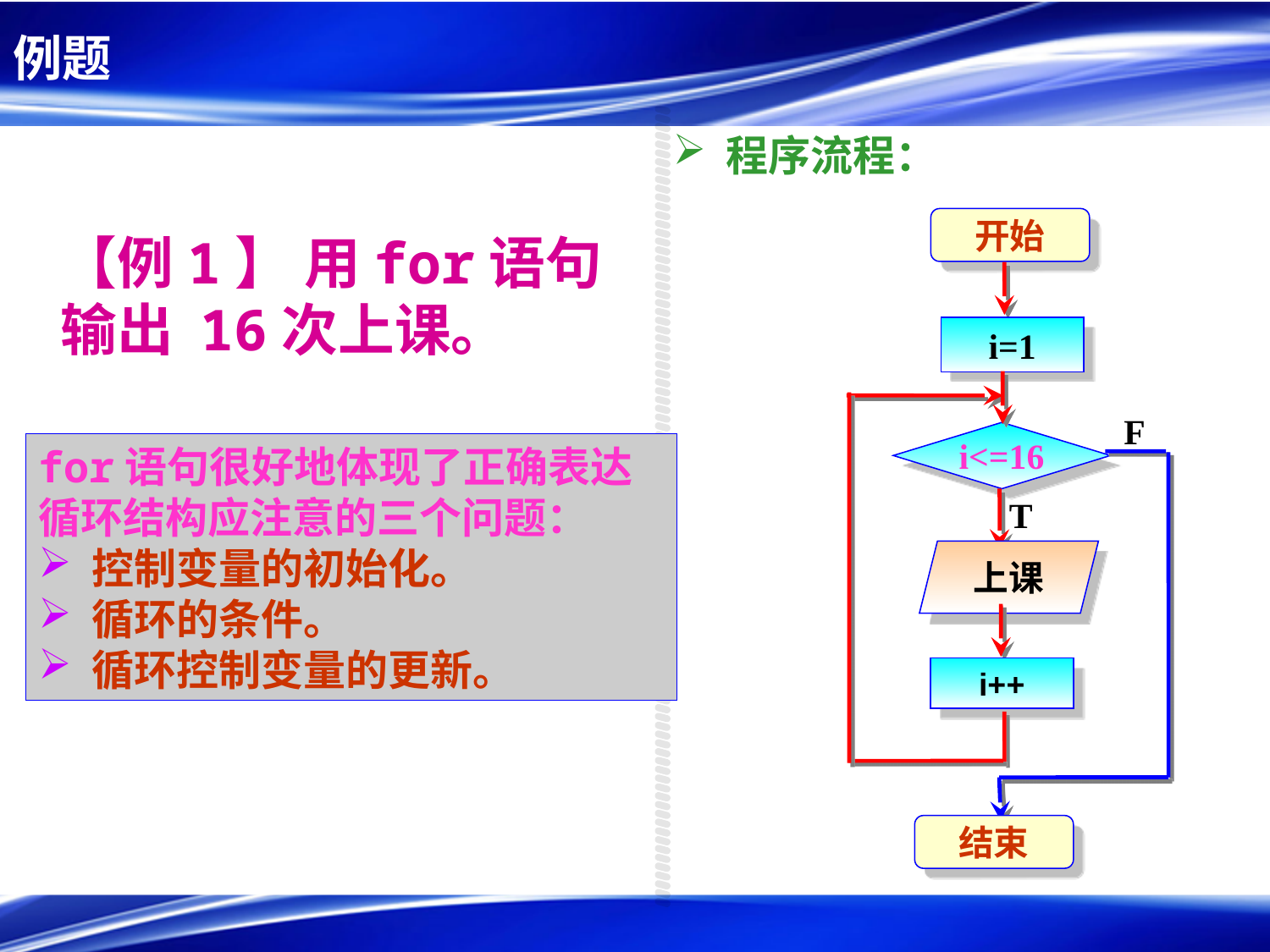

# 例题
 程序流程：
开始
【例1】 用for语句输出 16次上课。

i=1

1

F

i<=16
for语句很好地体现了正确表达循环结构应注意的三个问题：
 控制变量的初始化。
 循环的条件。
 循环控制变量的更新。
T

4
3
上课

i++
结束